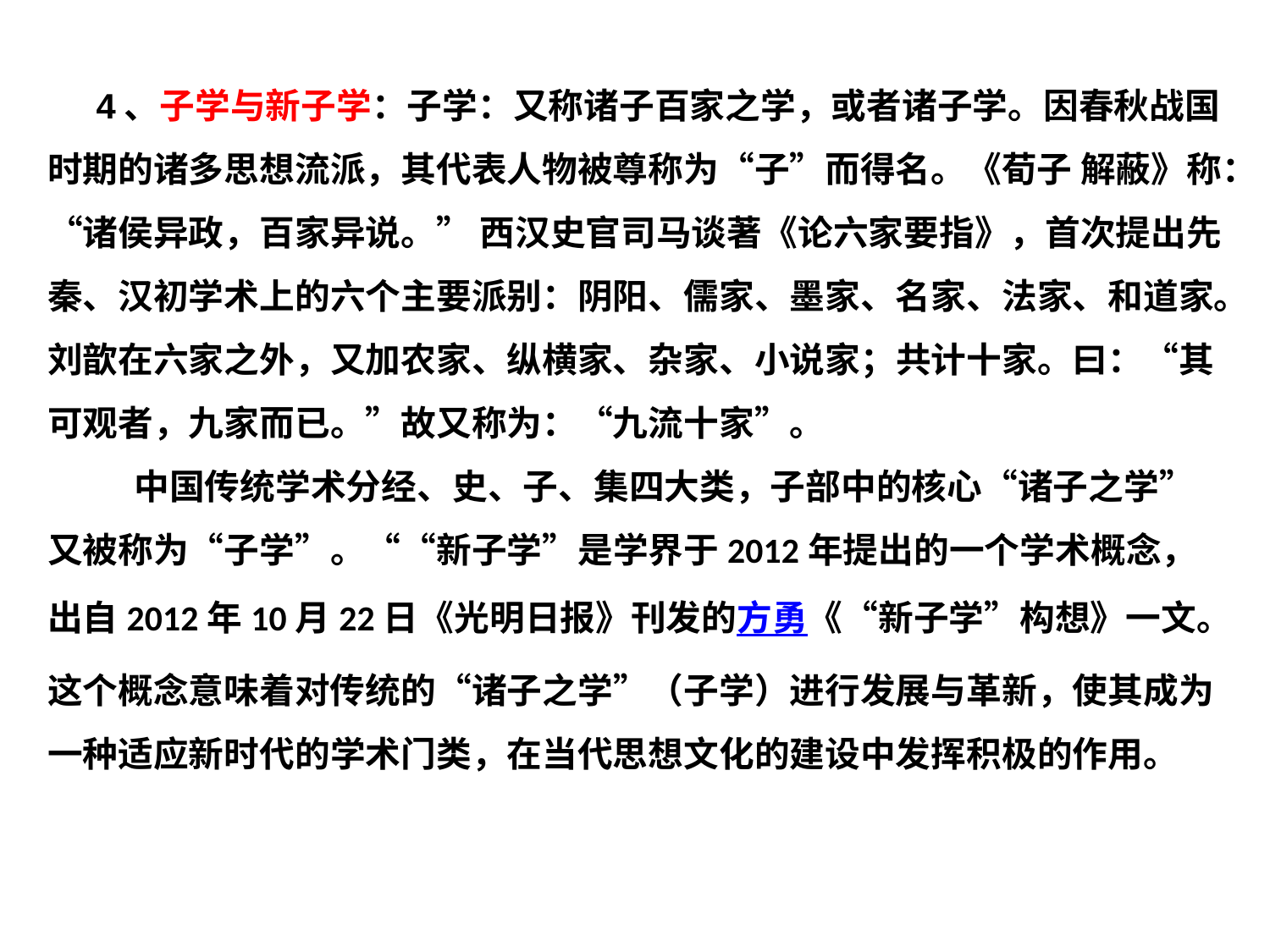

4、子学与新子学：子学：又称诸子百家之学，或者诸子学。因春秋战国时期的诸多思想流派，其代表人物被尊称为“子”而得名。《荀子 解蔽》称：“诸侯异政，百家异说。” 西汉史官司马谈著《论六家要指》，首次提出先秦、汉初学术上的六个主要派别：阴阳、儒家、墨家、名家、法家、和道家。刘歆在六家之外，又加农家、纵横家、杂家、小说家；共计十家。曰：“其可观者，九家而已。”故又称为：“九流十家”。
          中国传统学术分经、史、子、集四大类，子部中的核心“诸子之学”又被称为“子学”。““新子学”是学界于2012年提出的一个学术概念，出自2012年10月22日《光明日报》刊发的方勇《“新子学”构想》一文。这个概念意味着对传统的“诸子之学”（子学）进行发展与革新，使其成为一种适应新时代的学术门类，在当代思想文化的建设中发挥积极的作用。